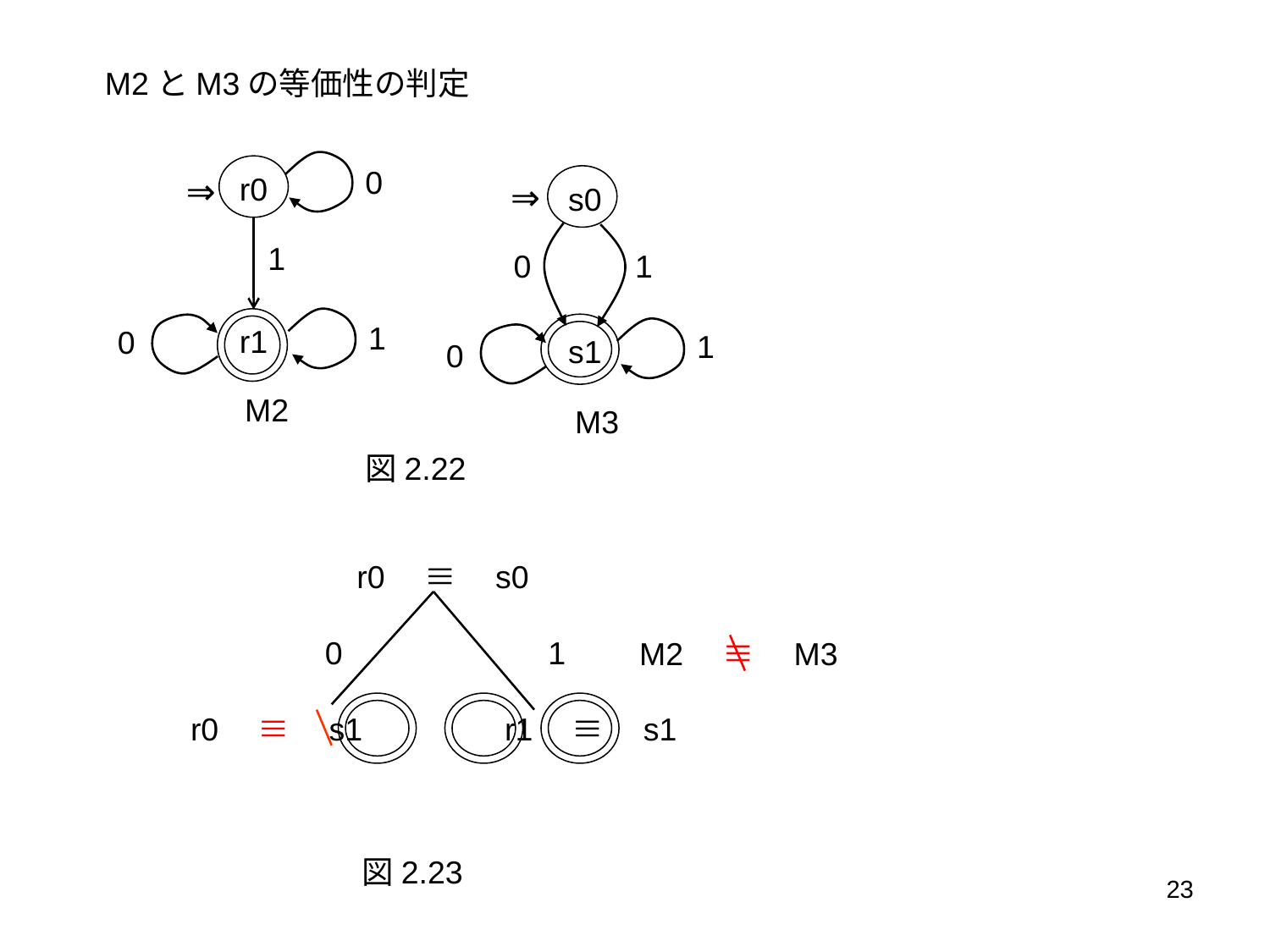

M2とM3の等価性の判定

0
⇒
r0

r1

⇒
s0

s1

1
0
1

1

0

1

0
M2
M3
図2.22

　　　　　r0　≡　s0

　　　　0　　　　　　1

r0　≡　s1　　　　r1　≡　s1
M2　≡　M3

図2.23
23